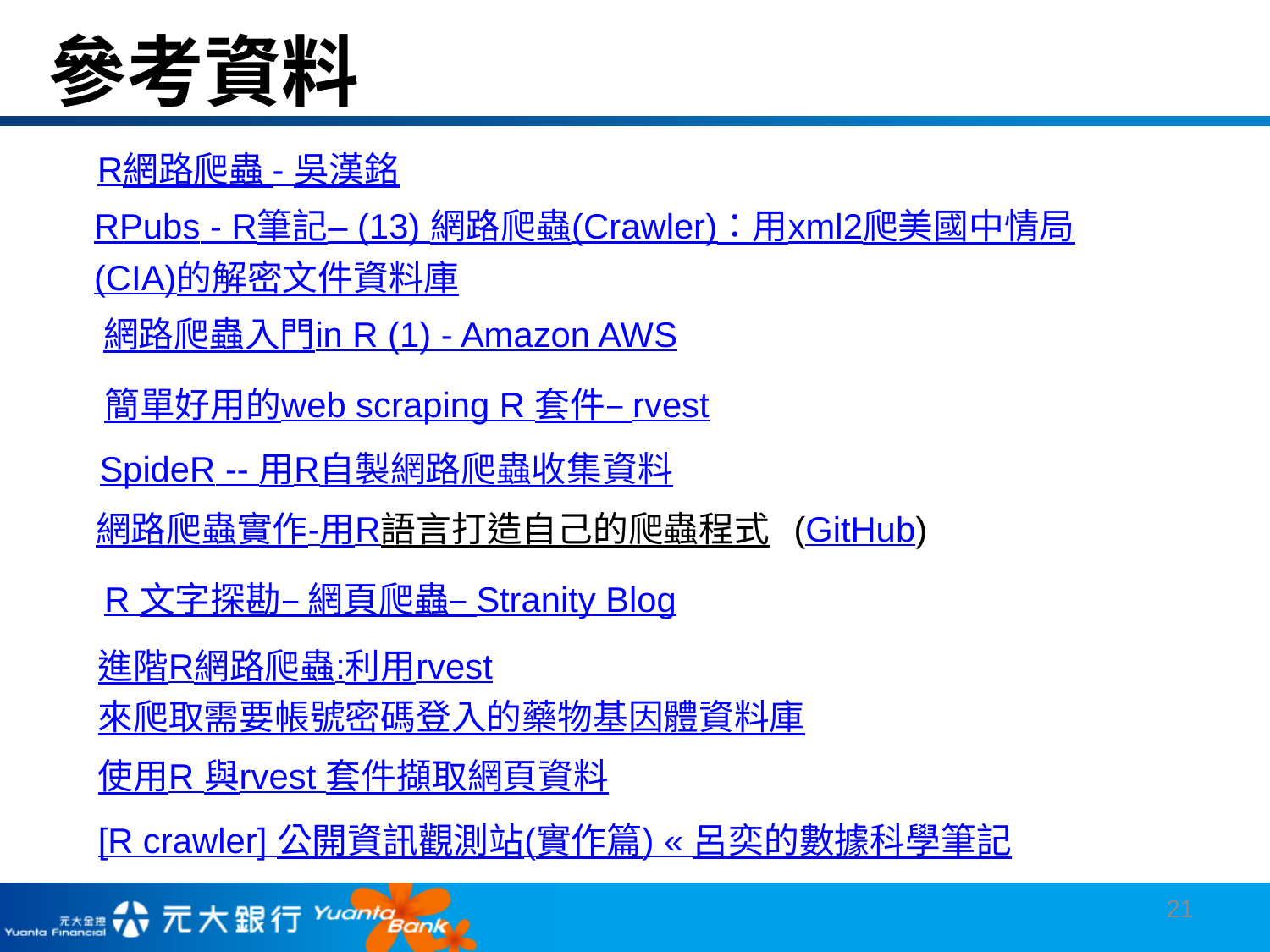

參考資料
R網路爬蟲 - 吳漢銘
RPubs - R筆記– (13) 網路爬蟲(Crawler)：用xml2爬美國中情局(CIA)的解密文件資料庫
網路爬蟲入門in R (1) - Amazon AWS
簡單好用的web scraping R 套件– rvest
SpideR -- 用R自製網路爬蟲收集資料
網路爬蟲實作-用R語言打造自己的爬蟲程式  (GitHub)
R 文字探勘– 網頁爬蟲– Stranity Blog
進階R網路爬蟲:利用rvest來爬取需要帳號密碼登入的藥物基因體資料庫
使用R 與rvest 套件擷取網頁資料
[R crawler] 公開資訊觀測站(實作篇) « 呂奕的數據科學筆記
21